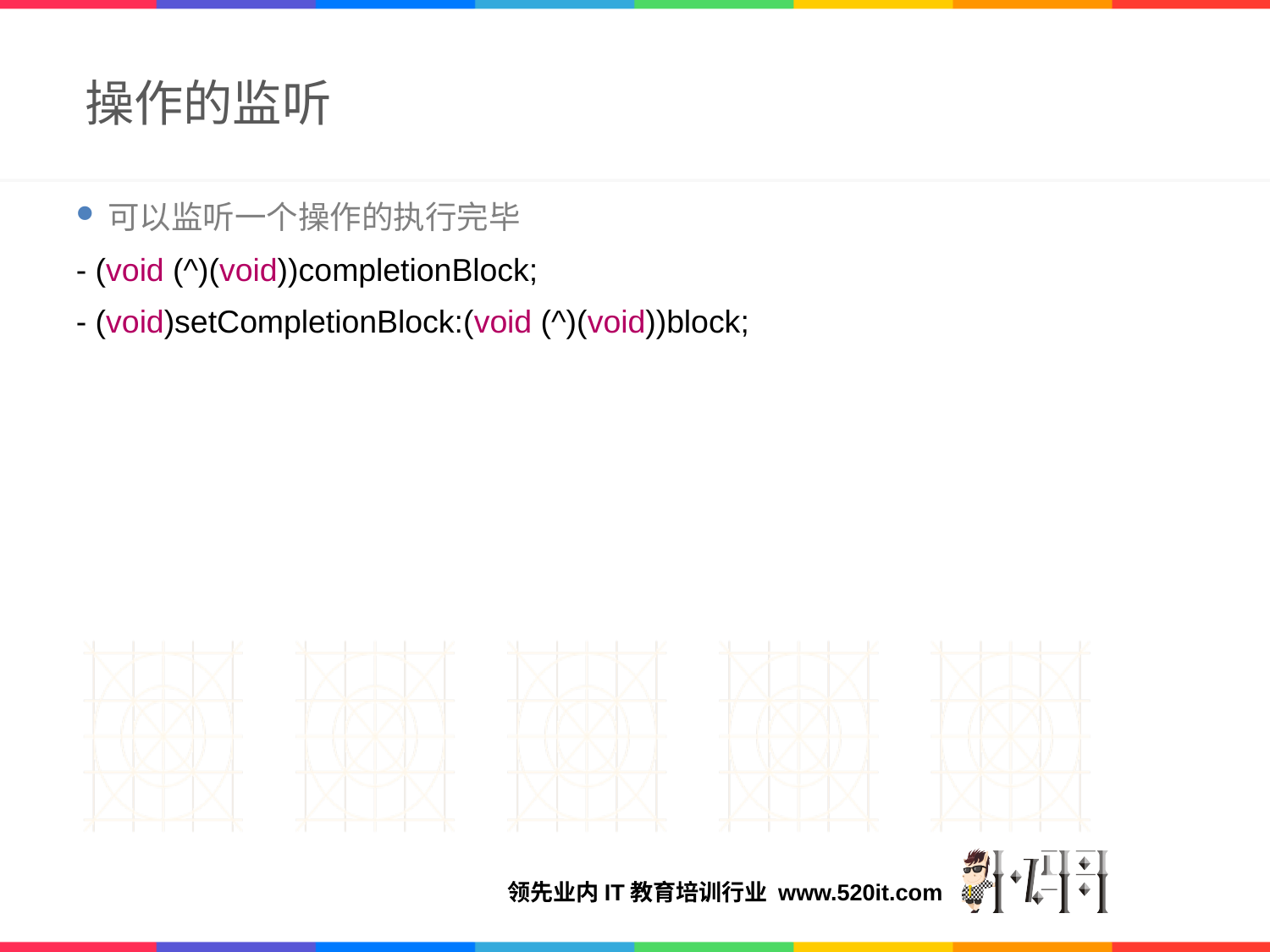

# 操作的监听
可以监听一个操作的执行完毕
- (void (^)(void))completionBlock;
- (void)setCompletionBlock:(void (^)(void))block;